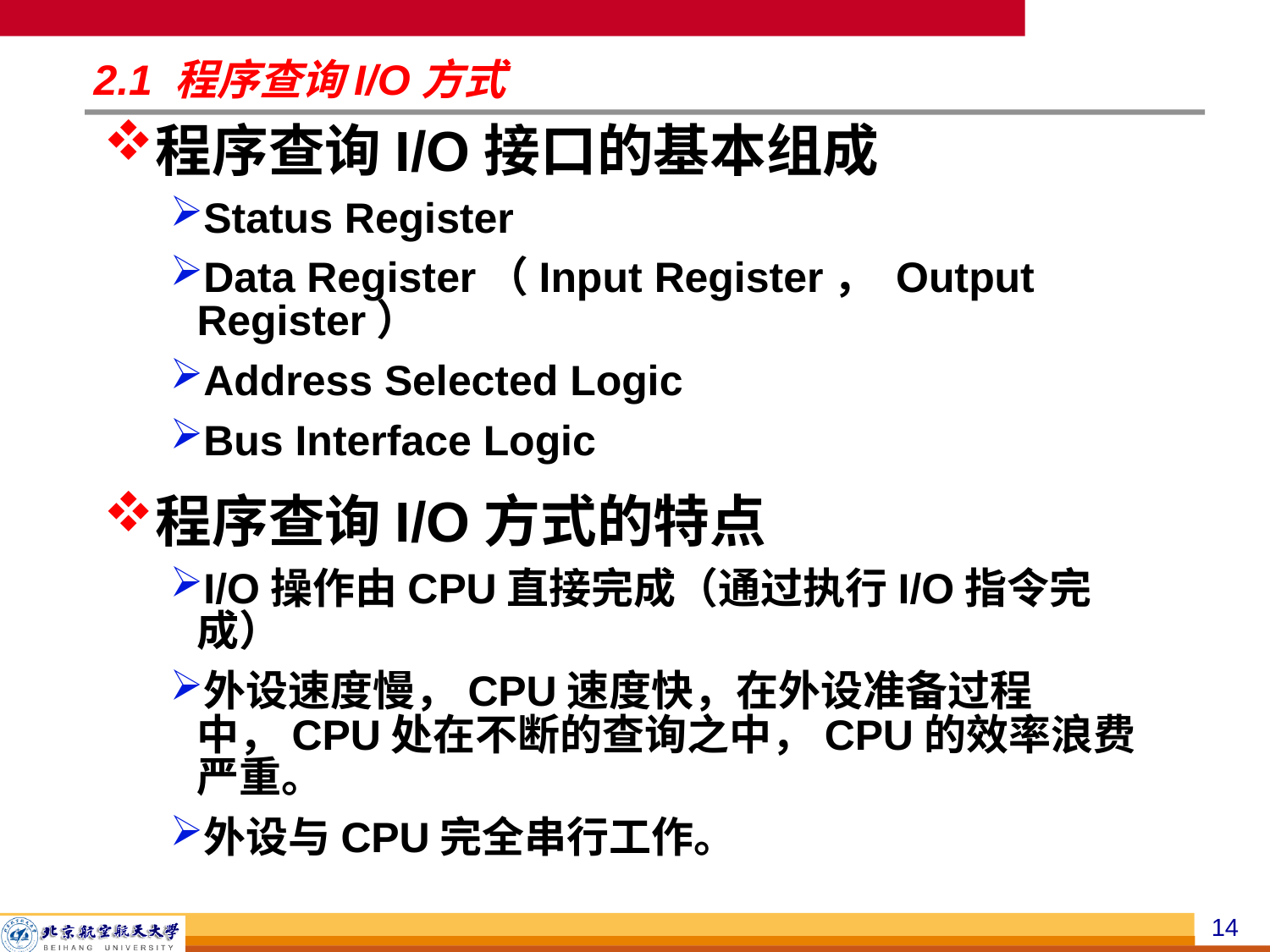

# 2.1 程序查询I/O方式
程序查询I/O接口的基本组成
Status Register
Data Register（Input Register， Output Register）
Address Selected Logic
Bus Interface Logic
程序查询I/O方式的特点
I/O操作由CPU直接完成（通过执行I/O指令完成）
外设速度慢，CPU速度快，在外设准备过程中，CPU处在不断的查询之中，CPU的效率浪费严重。
外设与CPU完全串行工作。